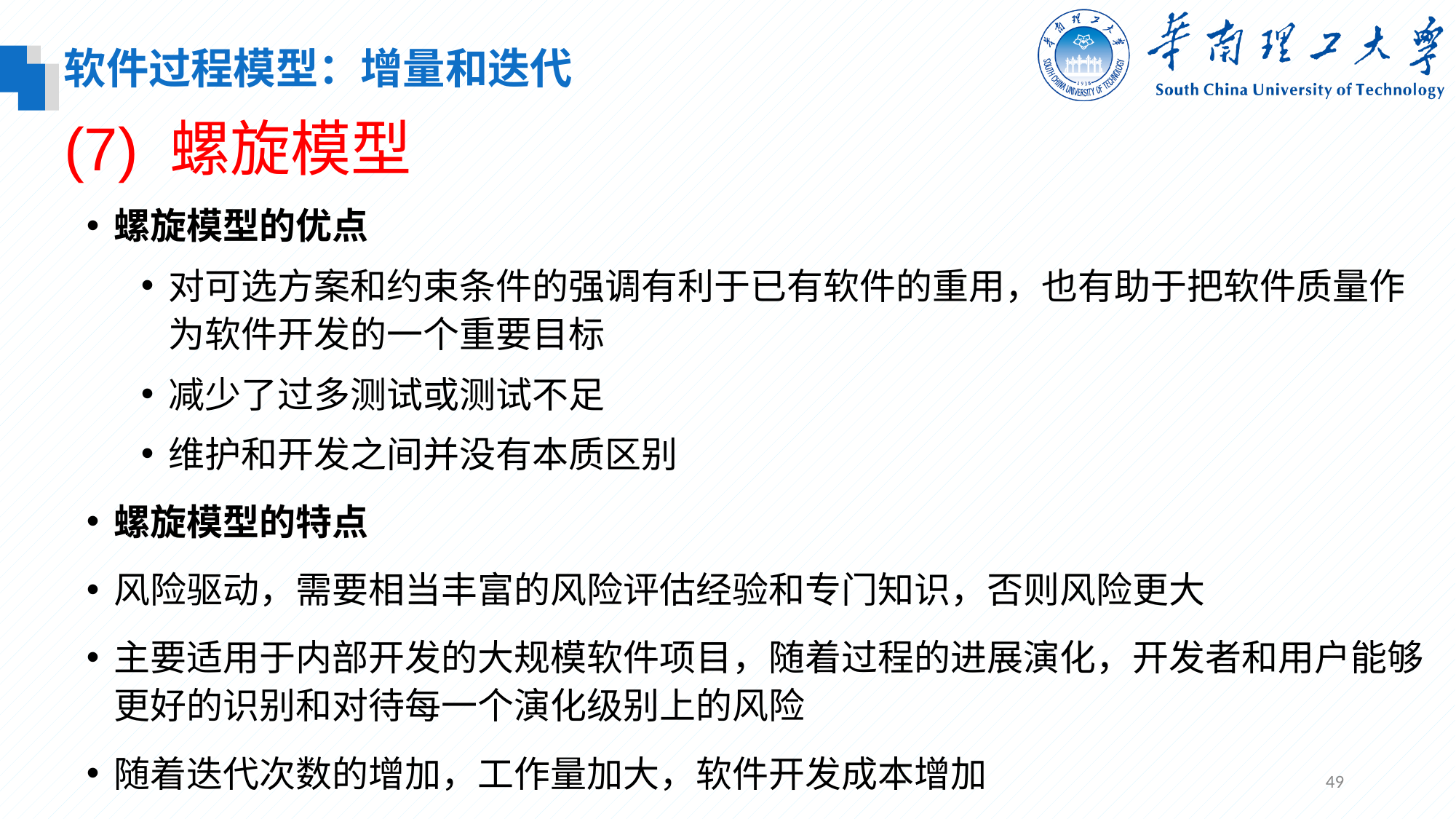

软件过程模型：增量和迭代
(7) 螺旋模型
螺旋模型的优点
对可选方案和约束条件的强调有利于已有软件的重用，也有助于把软件质量作为软件开发的一个重要目标
减少了过多测试或测试不足
维护和开发之间并没有本质区别
螺旋模型的特点
风险驱动，需要相当丰富的风险评估经验和专门知识，否则风险更大
主要适用于内部开发的大规模软件项目，随着过程的进展演化，开发者和用户能够更好的识别和对待每一个演化级别上的风险
随着迭代次数的增加，工作量加大，软件开发成本增加
49